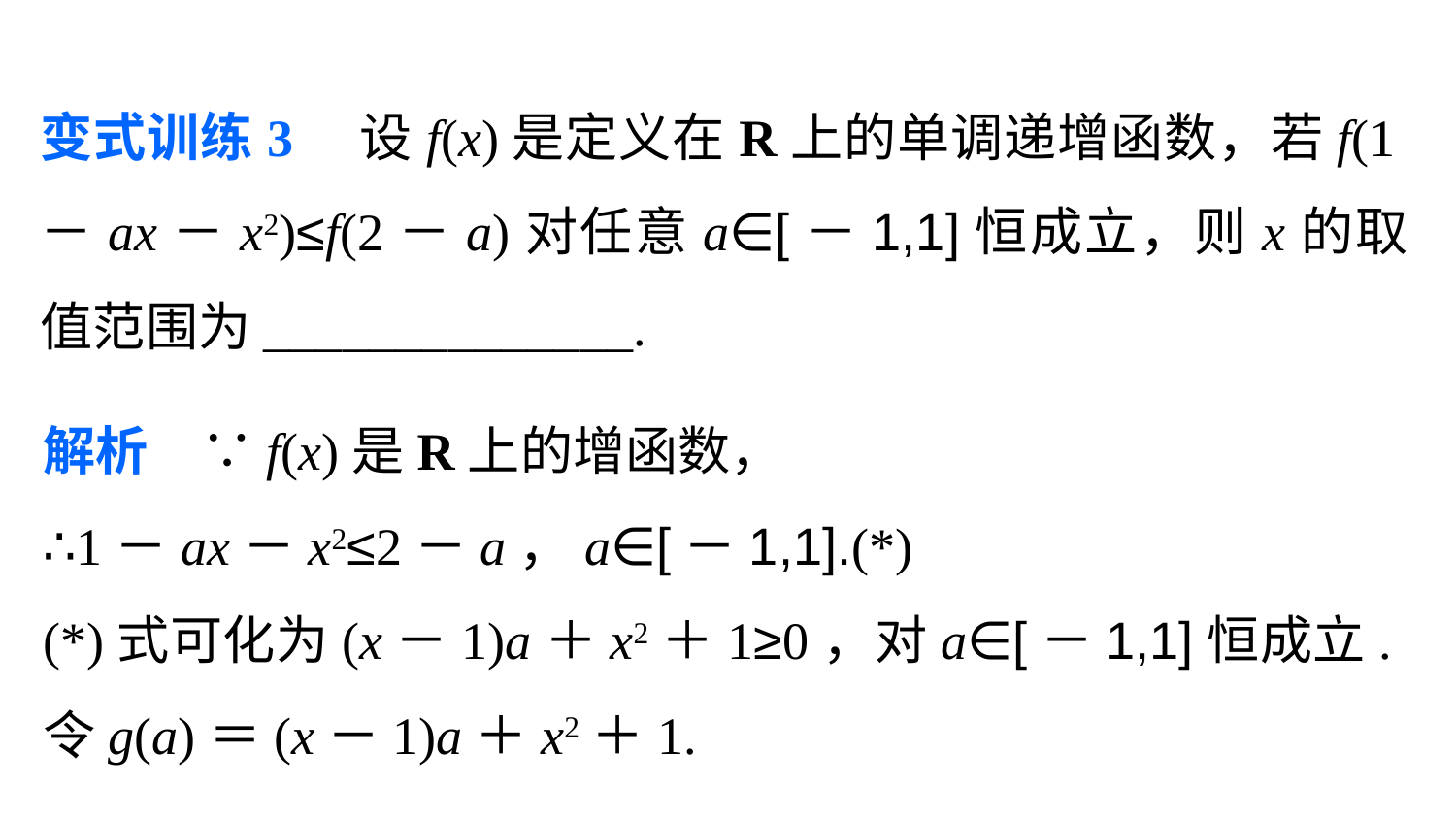

变式训练3　设f(x)是定义在R上的单调递增函数，若f(1－ax－x2)≤f(2－a)对任意a∈[－1,1]恒成立，则x的取值范围为______________.
解析　∵f(x)是R上的增函数，
∴1－ax－x2≤2－a，a∈[－1,1].(*)
(*)式可化为(x－1)a＋x2＋1≥0，对a∈[－1,1]恒成立.令g(a)＝(x－1)a＋x2＋1.